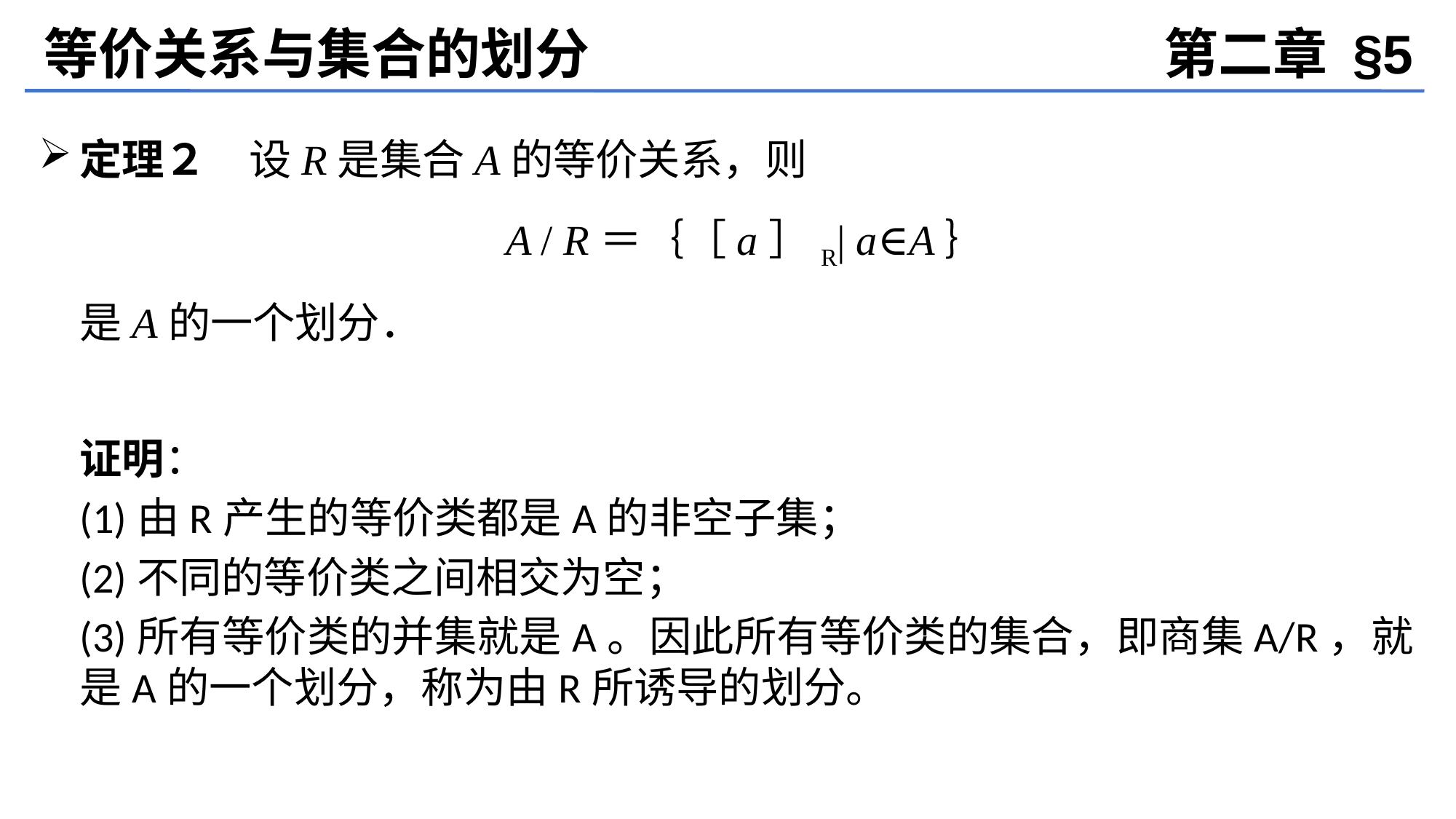

等价关系与集合的划分
第二章 §5
定理２　设R是集合A的等价关系，则
	A / R＝｛［a］R| a∈A｝
	是A的一个划分．

证明：
(1)由R产生的等价类都是A的非空子集；
(2)不同的等价类之间相交为空；
(3)所有等价类的并集就是A。因此所有等价类的集合，即商集A/R，就是A的一个划分，称为由R所诱导的划分。